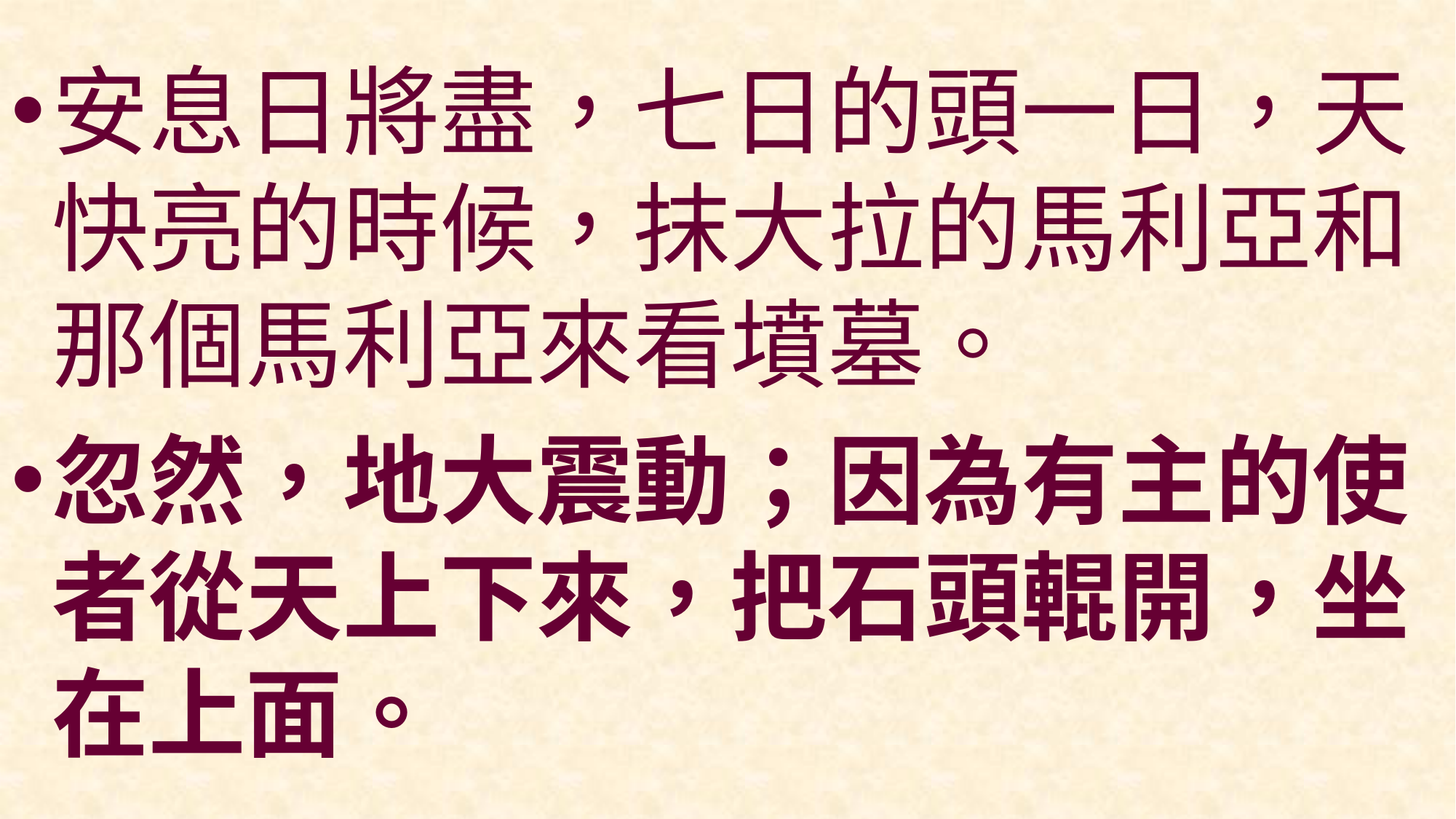

安息日將盡，七日的頭一日，天快亮的時候，抹大拉的馬利亞和那個馬利亞來看墳墓。
忽然，地大震動；因為有主的使者從天上下來，把石頭輥開，坐在上面。